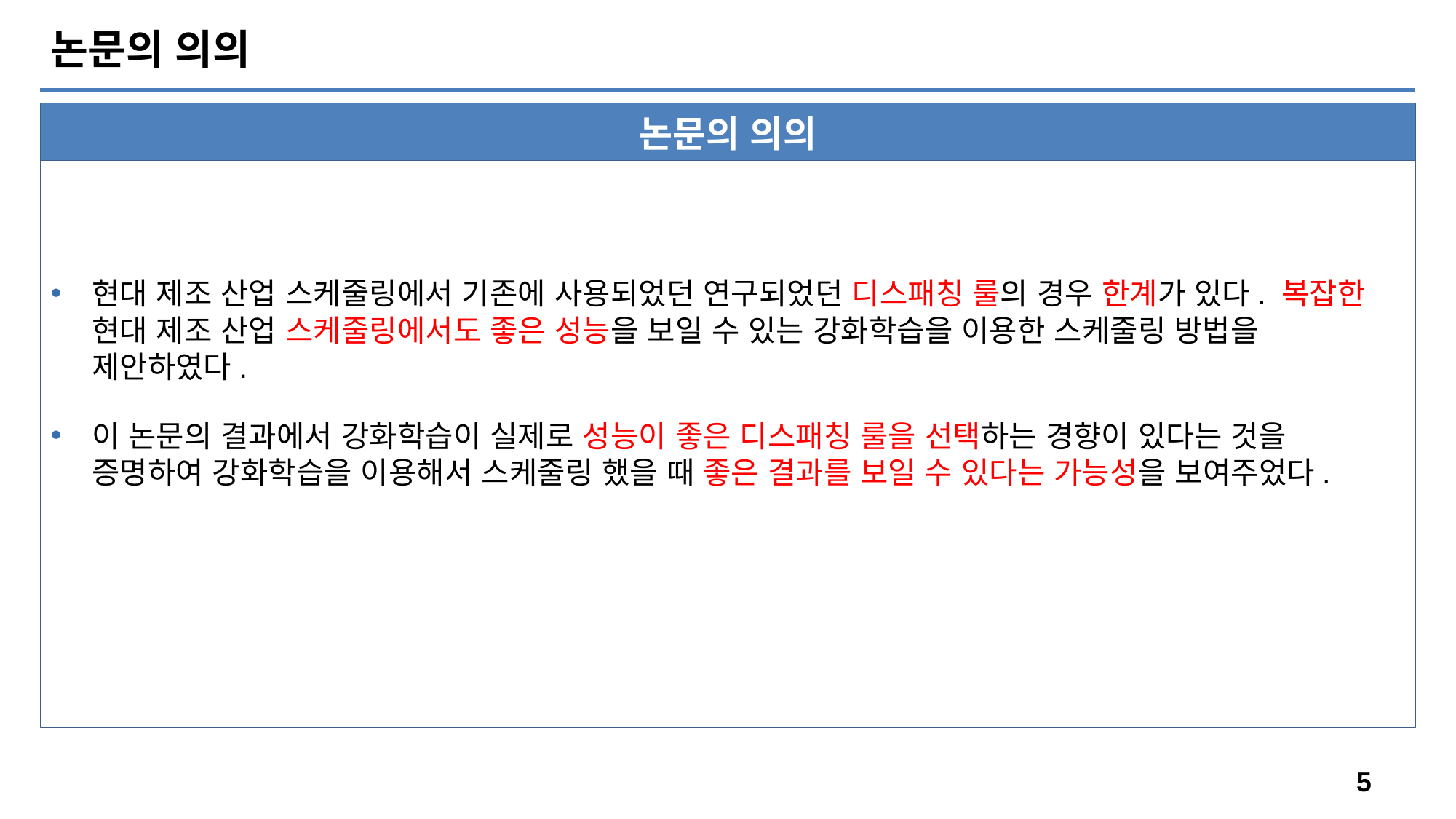

논문의 의의
논문의 의의

현대 제조 산업 스케줄링에서 기존에 사용되었던 연구되었던 디스패칭 룰의 경우 한계가 있다. 복잡한 현대 제조 산업 스케줄링에서도 좋은 성능을 보일 수 있는 강화학습을 이용한 스케줄링 방법을 제안하였다.

이 논문의 결과에서 강화학습이 실제로 성능이 좋은 디스패칭 룰을 선택하는 경향이 있다는 것을 증명하여 강화학습을 이용해서 스케줄링 했을 때 좋은 결과를 보일 수 있다는 가능성을 보여주었다.
5